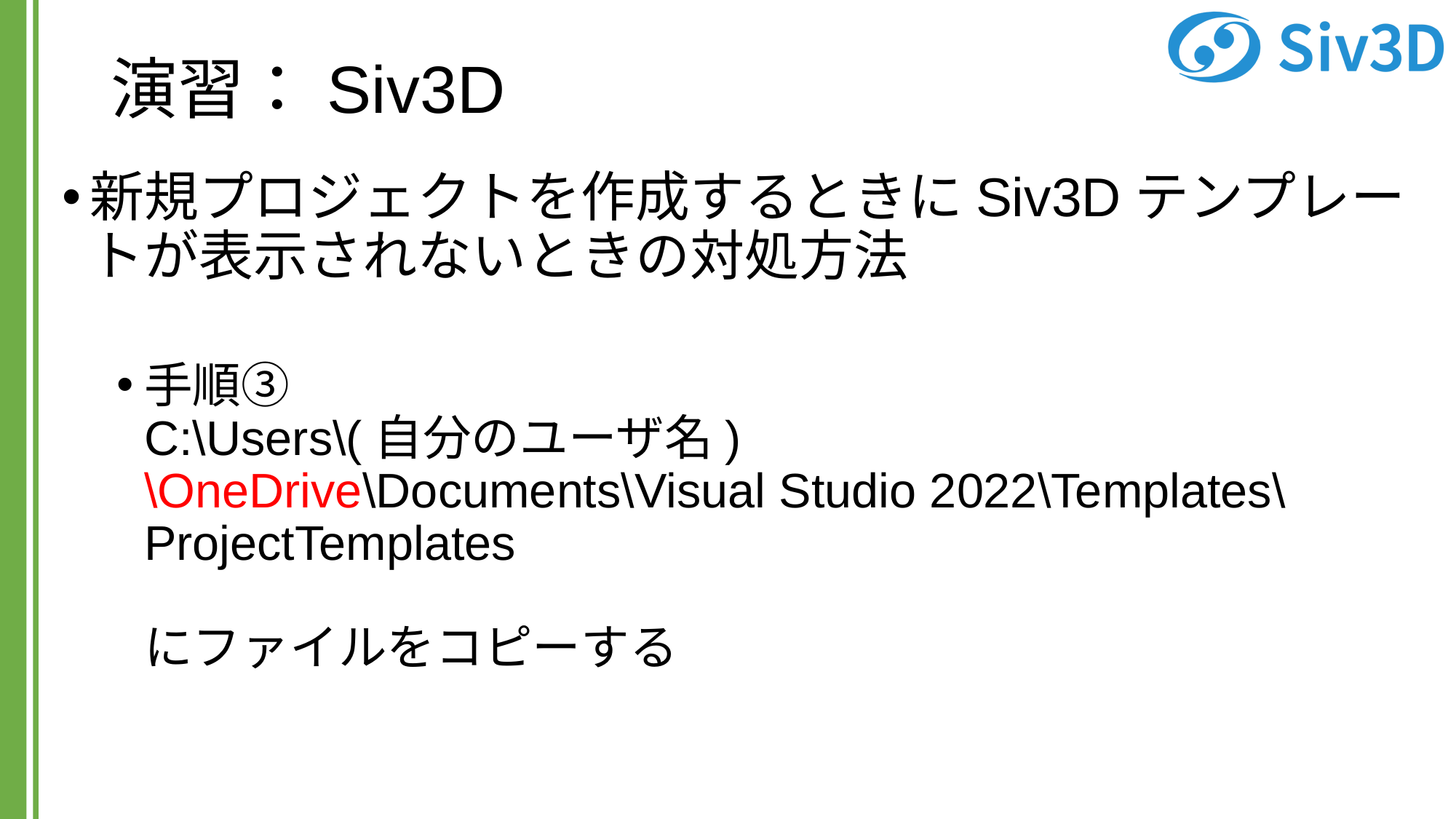

# 演習：Siv3D
新規プロジェクトを作成するときにSiv3Dテンプレートが表示されないときの対処方法
手順③
C:\Users\(自分のユーザ名)
\OneDrive\Documents\Visual Studio 2022\Templates\ProjectTemplates
にファイルをコピーする